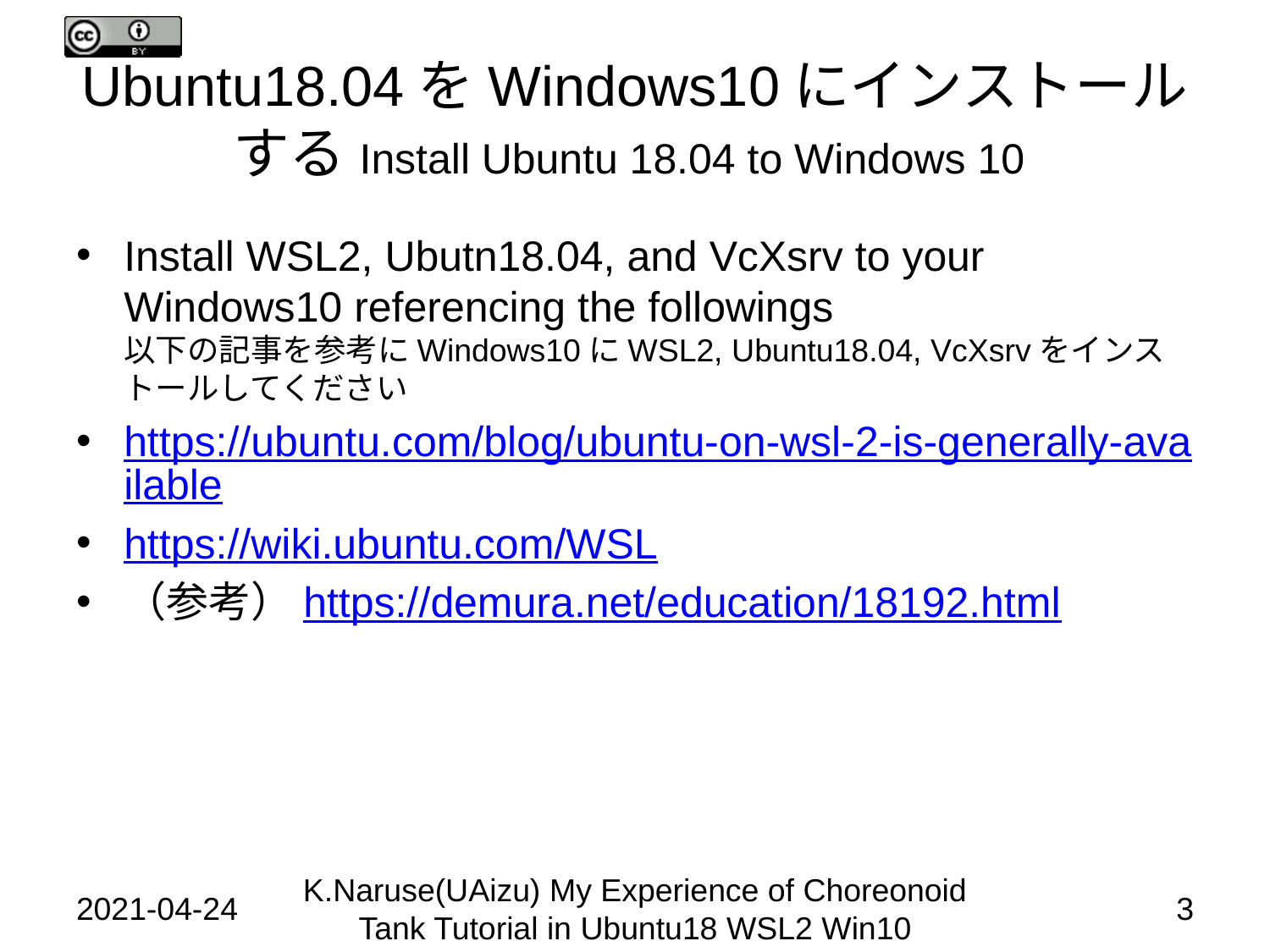

# Ubuntu18.04をWindows10にインストールするInstall Ubuntu 18.04 to Windows 10
Install WSL2, Ubutn18.04, and VcXsrv to your Windows10 referencing the followings
以下の記事を参考にWindows10にWSL2, Ubuntu18.04, VcXsrvをインストールしてください
https://ubuntu.com/blog/ubuntu-on-wsl-2-is-generally-available
https://wiki.ubuntu.com/WSL
（参考）https://demura.net/education/18192.html

2021-04-24
K.Naruse(UAizu) My Experience of Choreonoid Tank Tutorial in Ubuntu18 WSL2 Win10
3